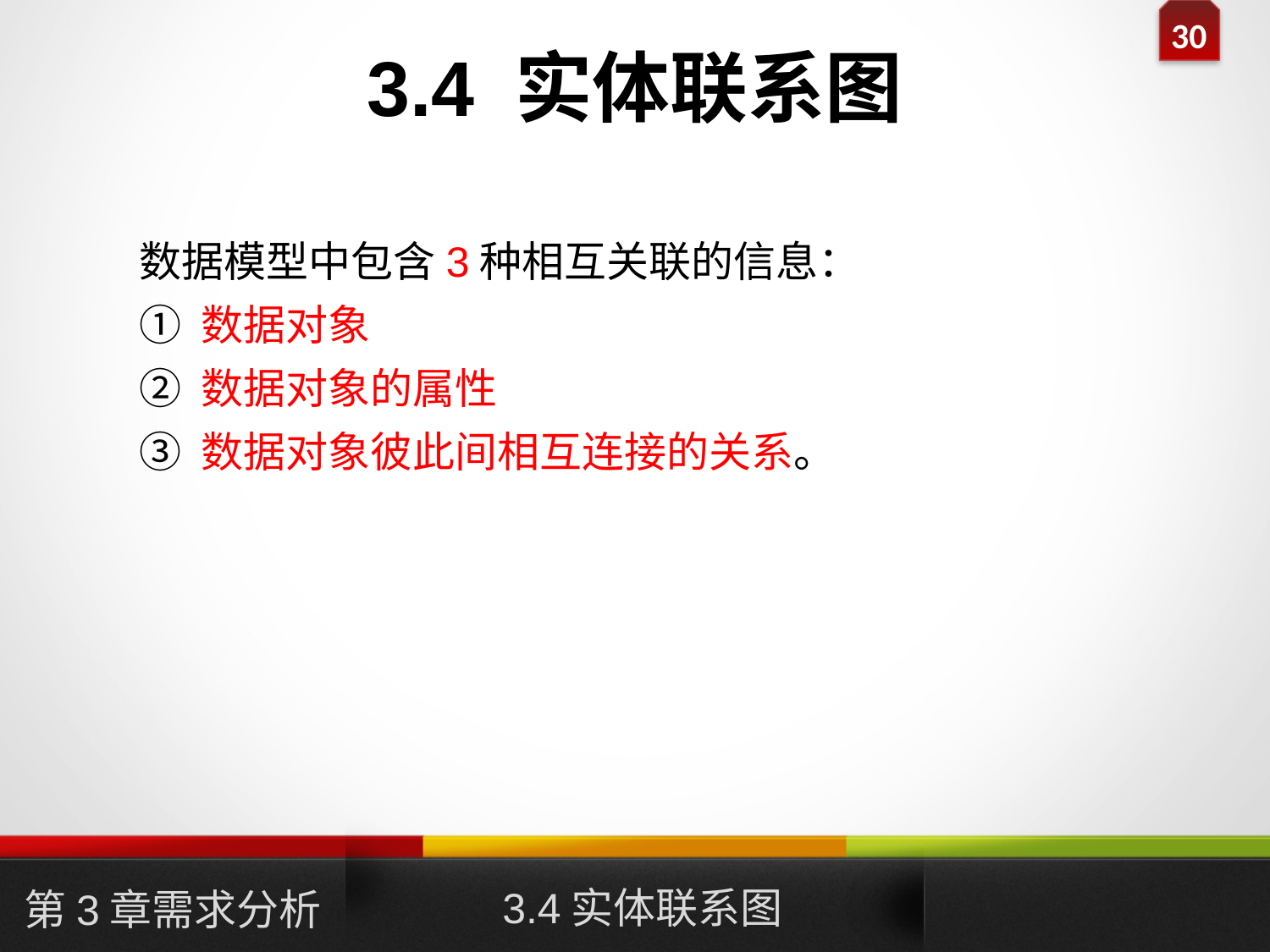

# 3.4 实体联系图
数据模型中包含3种相互关联的信息：
① 数据对象
② 数据对象的属性
③ 数据对象彼此间相互连接的关系。
3.4实体联系图
第3章需求分析